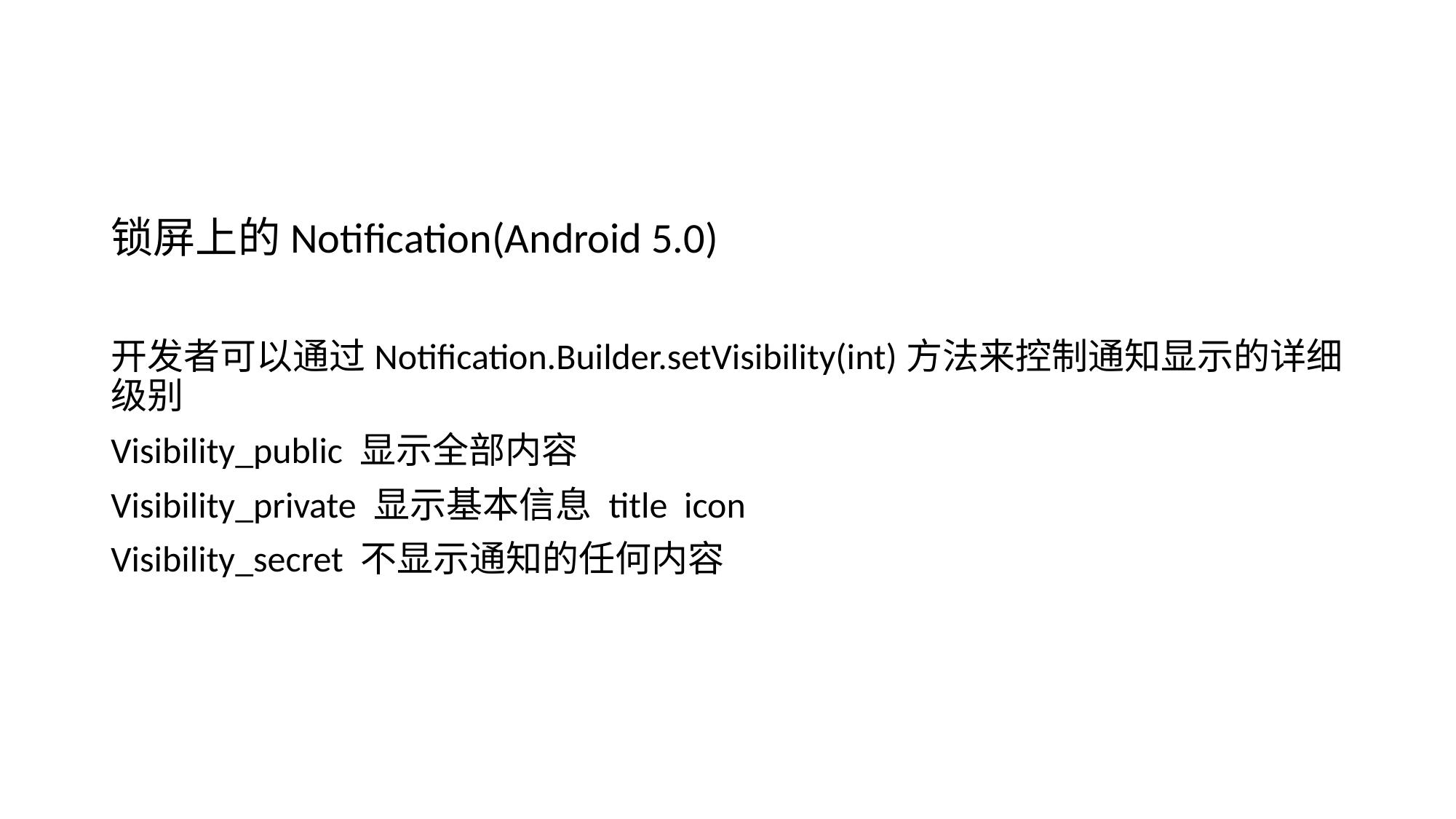

锁屏上的Notification(Android 5.0)

开发者可以通过Notification.Builder.setVisibility(int)方法来控制通知显示的详细级别
Visibility_public 显示全部内容
Visibility_private 显示基本信息 title  icon
Visibility_secret 不显示通知的任何内容